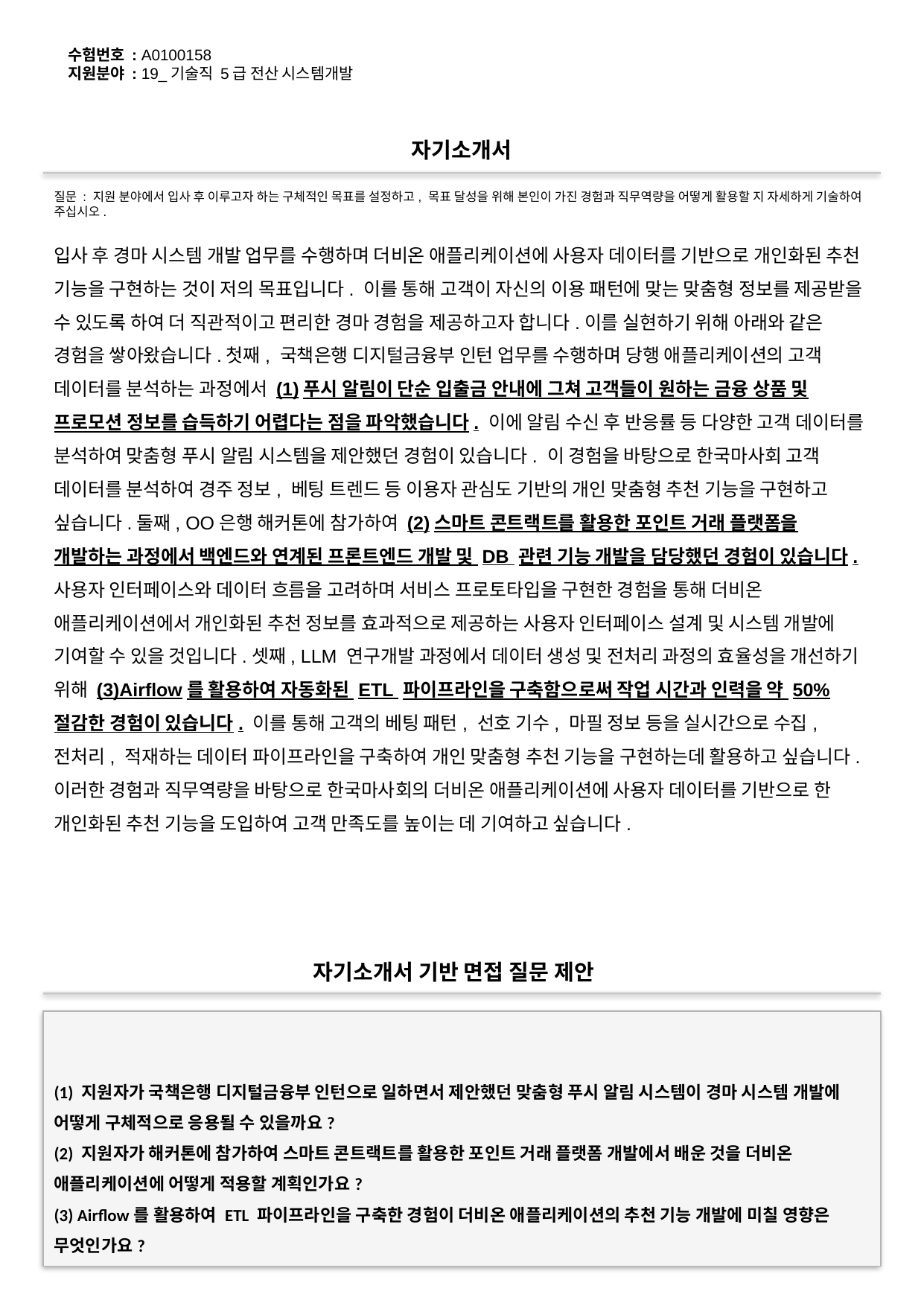

수험번호 : A0100158
지원분야 : 19_기술직 5급 전산 시스템개발
#

자기소개서

질문 : 지원 분야에서 입사 후 이루고자 하는 구체적인 목표를 설정하고, 목표 달성을 위해 본인이 가진 경험과 직무역량을 어떻게 활용할 지 자세하게 기술하여 주십시오.

입사 후 경마 시스템 개발 업무를 수행하며 더비온 애플리케이션에 사용자 데이터를 기반으로 개인화된 추천 기능을 구현하는 것이 저의 목표입니다. 이를 통해 고객이 자신의 이용 패턴에 맞는 맞춤형 정보를 제공받을 수 있도록 하여 더 직관적이고 편리한 경마 경험을 제공하고자 합니다.이를 실현하기 위해 아래와 같은 경험을 쌓아왔습니다.첫째, 국책은행 디지털금융부 인턴 업무를 수행하며 당행 애플리케이션의 고객 데이터를 분석하는 과정에서 (1)푸시 알림이 단순 입출금 안내에 그쳐 고객들이 원하는 금융 상품 및 프로모션 정보를 습득하기 어렵다는 점을 파악했습니다. 이에 알림 수신 후 반응률 등 다양한 고객 데이터를 분석하여 맞춤형 푸시 알림 시스템을 제안했던 경험이 있습니다. 이 경험을 바탕으로 한국마사회 고객 데이터를 분석하여 경주 정보, 베팅 트렌드 등 이용자 관심도 기반의 개인 맞춤형 추천 기능을 구현하고 싶습니다.둘째, OO은행 해커톤에 참가하여 (2)스마트 콘트랙트를 활용한 포인트 거래 플랫폼을 개발하는 과정에서 백엔드와 연계된 프론트엔드 개발 및 DB 관련 기능 개발을 담당했던 경험이 있습니다. 사용자 인터페이스와 데이터 흐름을 고려하며 서비스 프로토타입을 구현한 경험을 통해 더비온 애플리케이션에서 개인화된 추천 정보를 효과적으로 제공하는 사용자 인터페이스 설계 및 시스템 개발에 기여할 수 있을 것입니다.셋째, LLM 연구개발 과정에서 데이터 생성 및 전처리 과정의 효율성을 개선하기 위해 (3)Airflow를 활용하여 자동화된 ETL 파이프라인을 구축함으로써 작업 시간과 인력을 약 50% 절감한 경험이 있습니다. 이를 통해 고객의 베팅 패턴, 선호 기수, 마필 정보 등을 실시간으로 수집, 전처리, 적재하는 데이터 파이프라인을 구축하여 개인 맞춤형 추천 기능을 구현하는데 활용하고 싶습니다.이러한 경험과 직무역량을 바탕으로 한국마사회의 더비온 애플리케이션에 사용자 데이터를 기반으로 한 개인화된 추천 기능을 도입하여 고객 만족도를 높이는 데 기여하고 싶습니다.

자기소개서 기반 면접 질문 제안

(1) 지원자가 국책은행 디지털금융부 인턴으로 일하면서 제안했던 맞춤형 푸시 알림 시스템이 경마 시스템 개발에 어떻게 구체적으로 응용될 수 있을까요?
(2) 지원자가 해커톤에 참가하여 스마트 콘트랙트를 활용한 포인트 거래 플랫폼 개발에서 배운 것을 더비온 애플리케이션에 어떻게 적용할 계획인가요?
(3) Airflow를 활용하여 ETL 파이프라인을 구축한 경험이 더비온 애플리케이션의 추천 기능 개발에 미칠 영향은 무엇인가요?